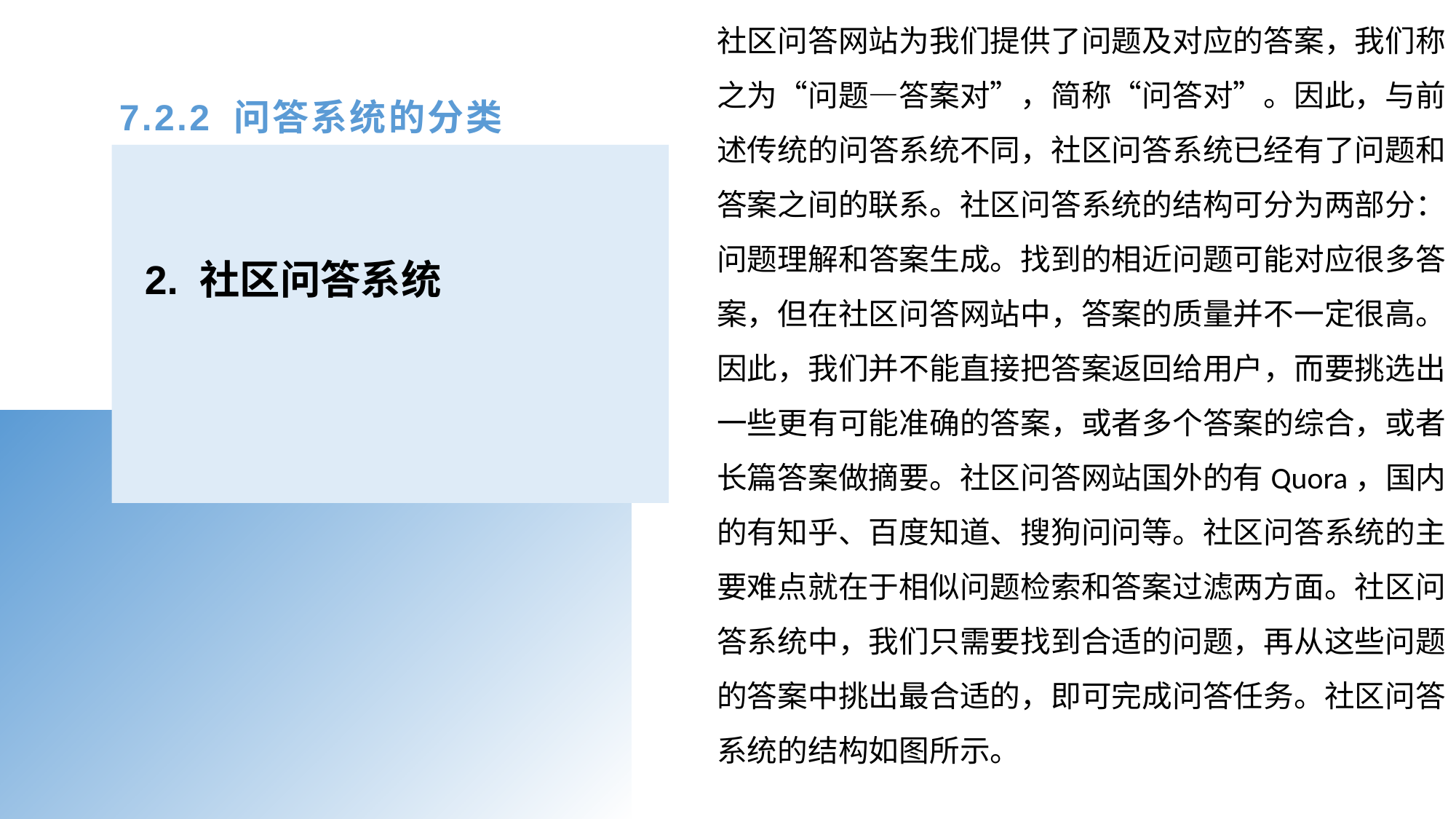

社区问答网站为我们提供了问题及对应的答案，我们称之为“问题—答案对”，简称“问答对”。因此，与前述传统的问答系统不同，社区问答系统已经有了问题和答案之间的联系。社区问答系统的结构可分为两部分：问题理解和答案生成。找到的相近问题可能对应很多答案，但在社区问答网站中，答案的质量并不一定很高。因此，我们并不能直接把答案返回给用户，而要挑选出一些更有可能准确的答案，或者多个答案的综合，或者长篇答案做摘要。社区问答网站国外的有Quora，国内的有知乎、百度知道、搜狗问问等。社区问答系统的主要难点就在于相似问题检索和答案过滤两方面。社区问答系统中，我们只需要找到合适的问题，再从这些问题的答案中挑出最合适的，即可完成问答任务。社区问答系统的结构如图所示。
7.2.2 问答系统的分类

2. 社区问答系统